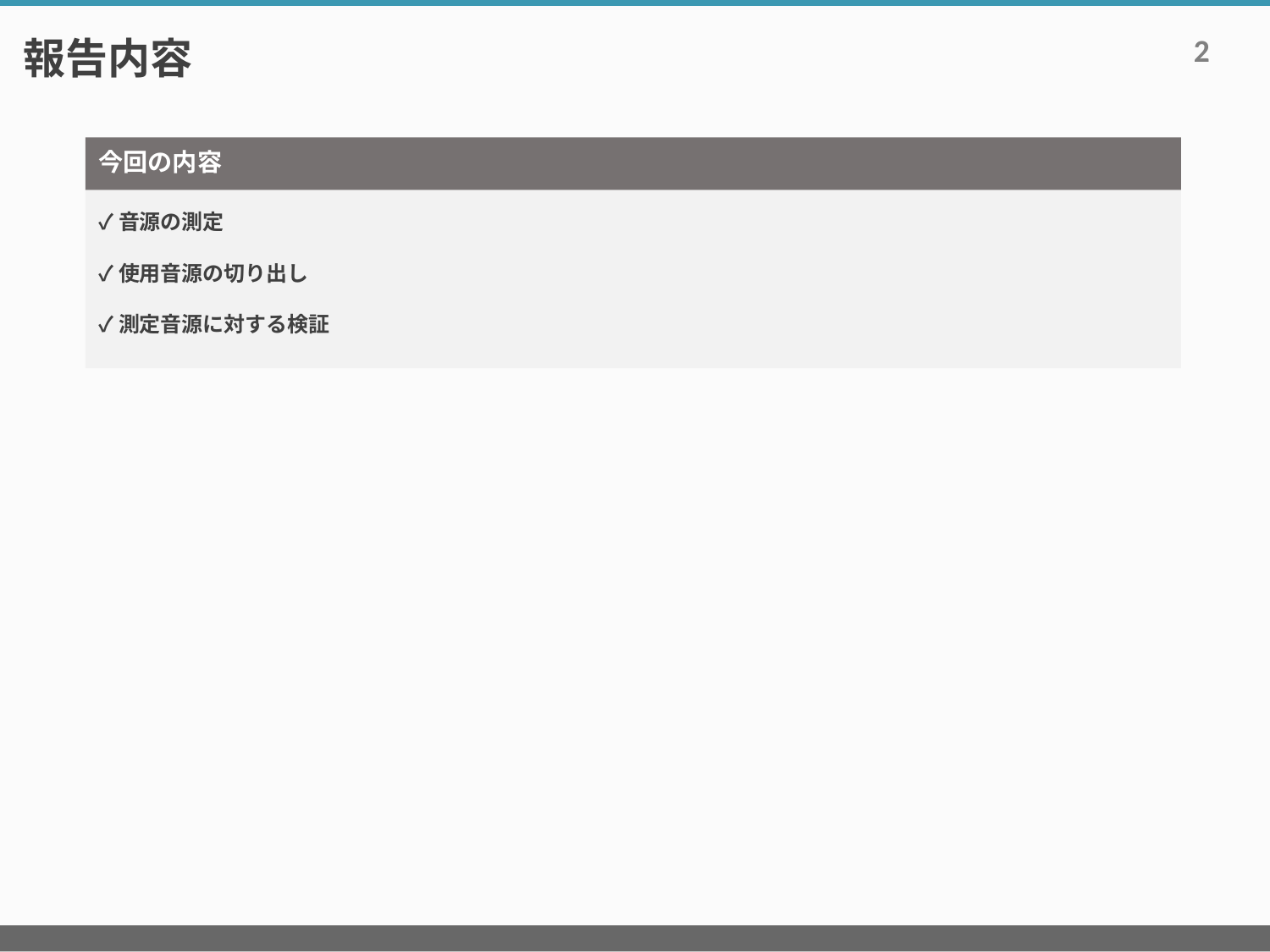

# 報告内容
2
今回の内容
✓音源の測定
✓使用音源の切り出し
✓測定音源に対する検証